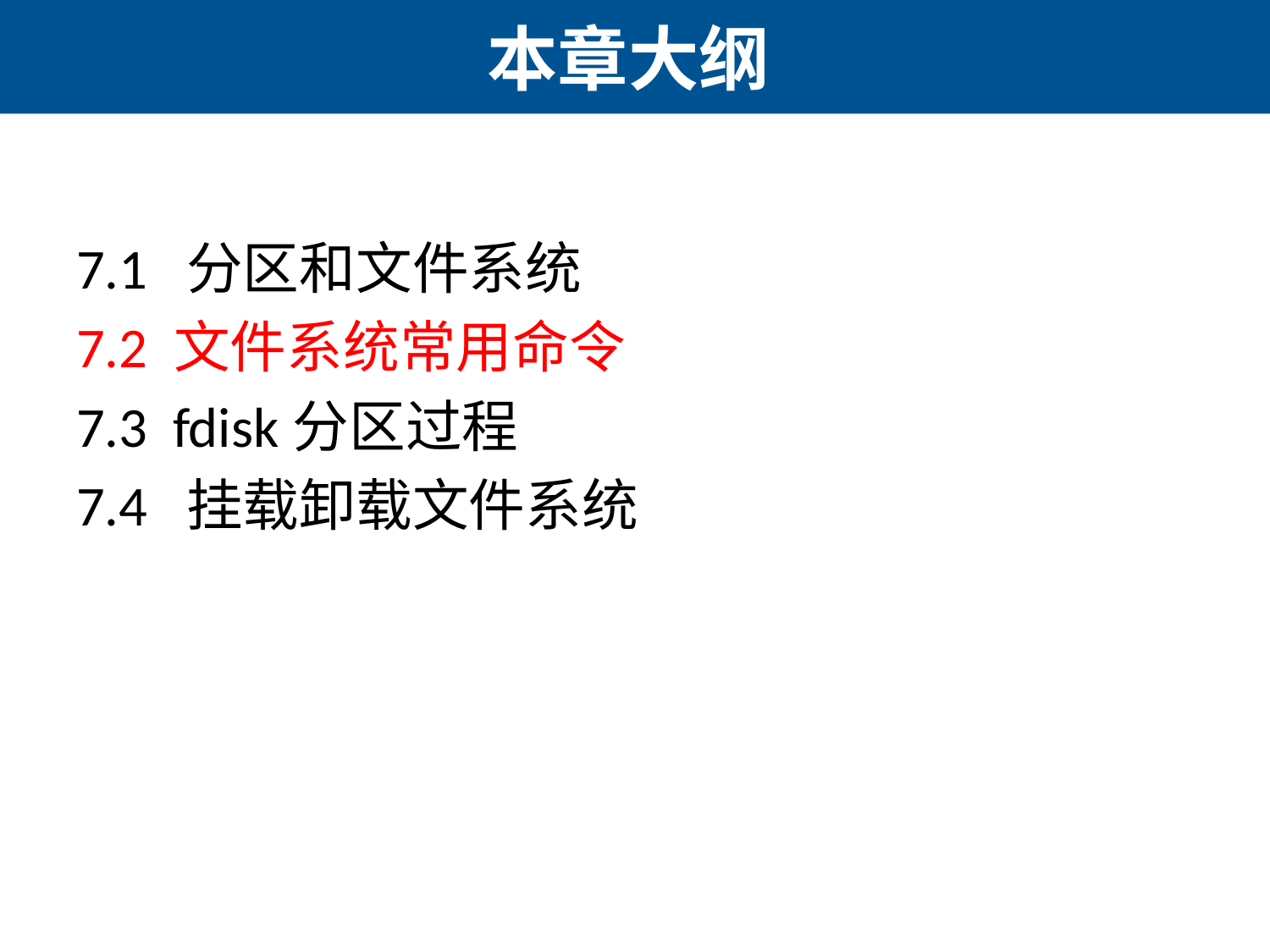

# 本章大纲
7.1  分区和文件系统
7.2 文件系统常用命令
7.3  fdisk分区过程
7.4  挂载卸载文件系统